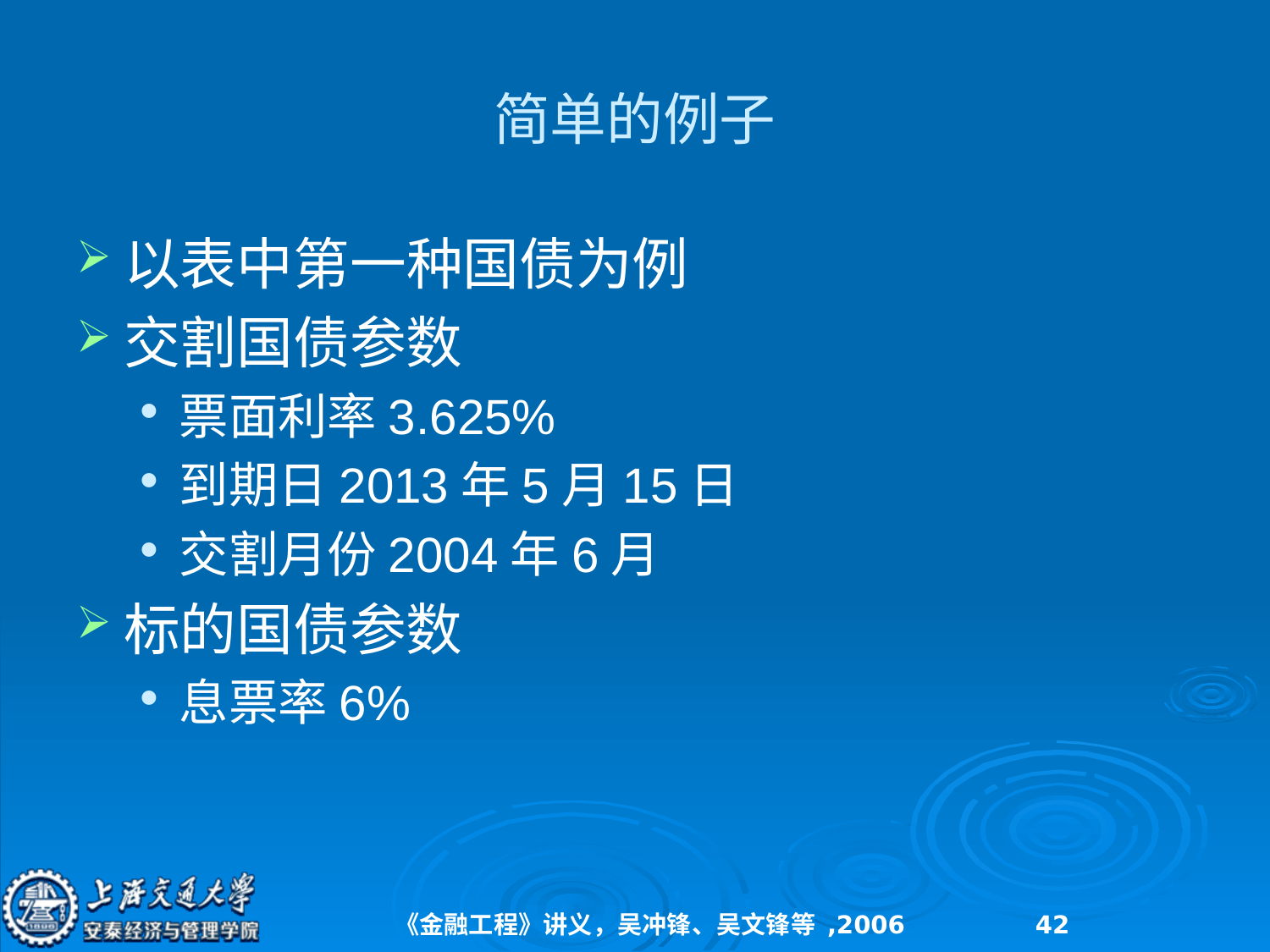

# 简单的例子
以表中第一种国债为例
交割国债参数
票面利率3.625%
到期日2013年5月15日
交割月份2004年6月
标的国债参数
息票率6%